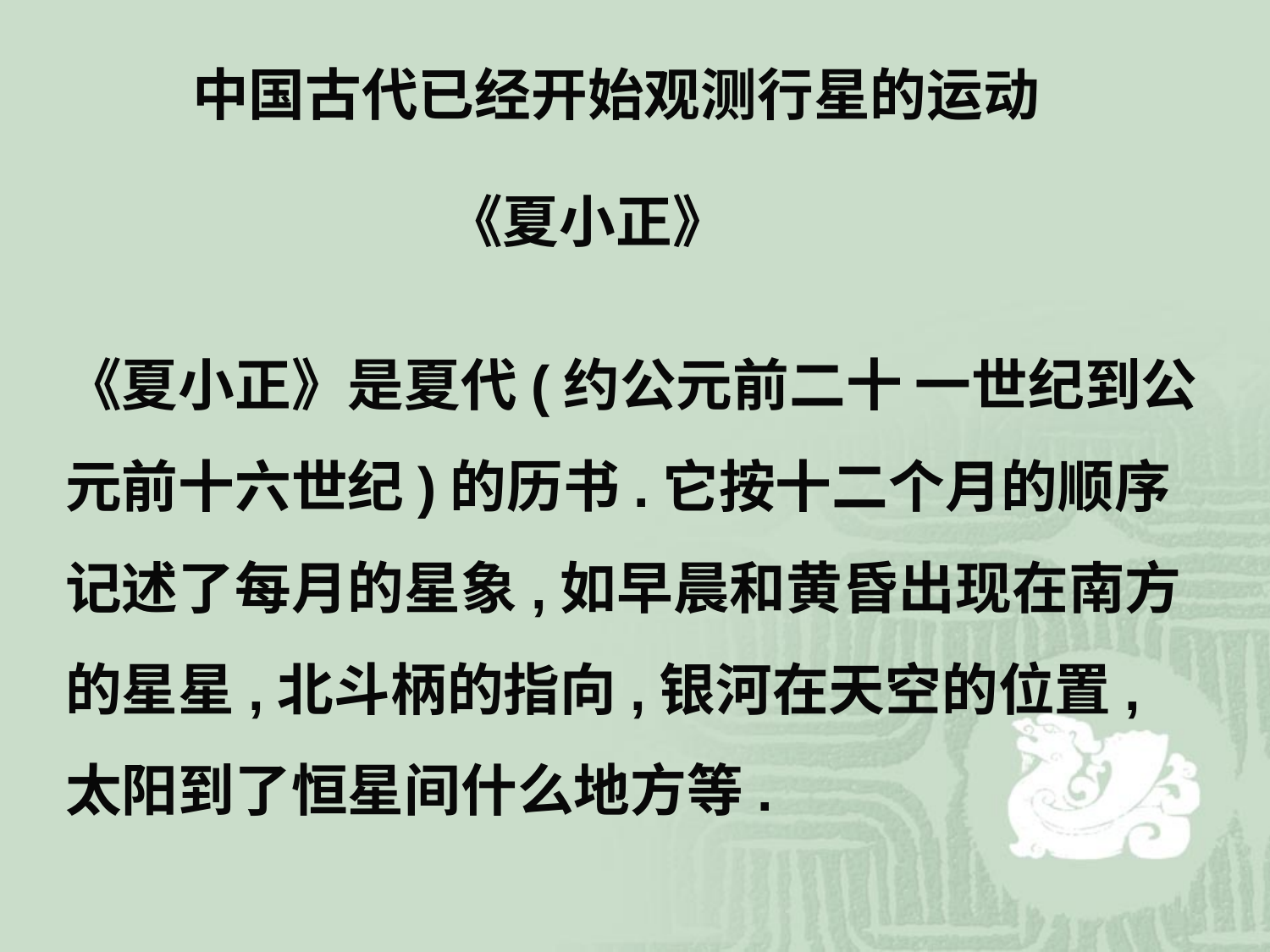

中国古代已经开始观测行星的运动
《夏小正》
《夏小正》是夏代(约公元前二十 一世纪到公元前十六世纪)的历书.它按十二个月的顺序记述了每月的星象,如早晨和黄昏出现在南方的星星,北斗柄的指向,银河在天空的位置,太阳到了恒星间什么地方等.